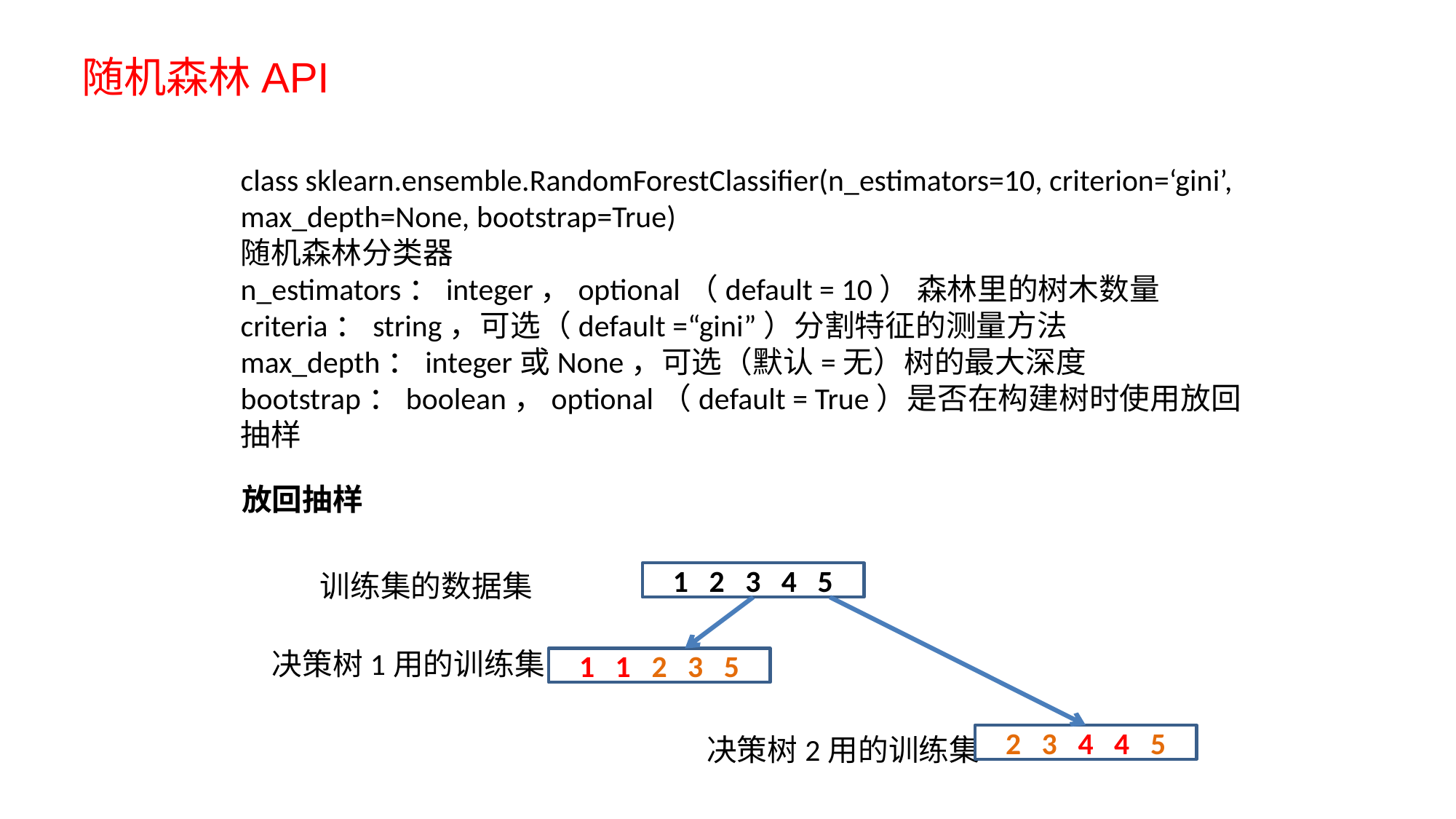

随机森林API
class sklearn.ensemble.RandomForestClassifier(n_estimators=10, criterion=‘gini’, max_depth=None, bootstrap=True)
随机森林分类器
n_estimators：integer，optional（default = 10） 森林里的树木数量
criteria：string，可选（default =“gini”）分割特征的测量方法
max_depth：integer或None，可选（默认=无）树的最大深度
bootstrap：boolean，optional（default = True）是否在构建树时使用放回抽样
放回抽样
训练集的数据集
1   2   3   4   5
决策树1用的训练集
1   1   2   3   5
决策树2用的训练集
2   3   4   4   5